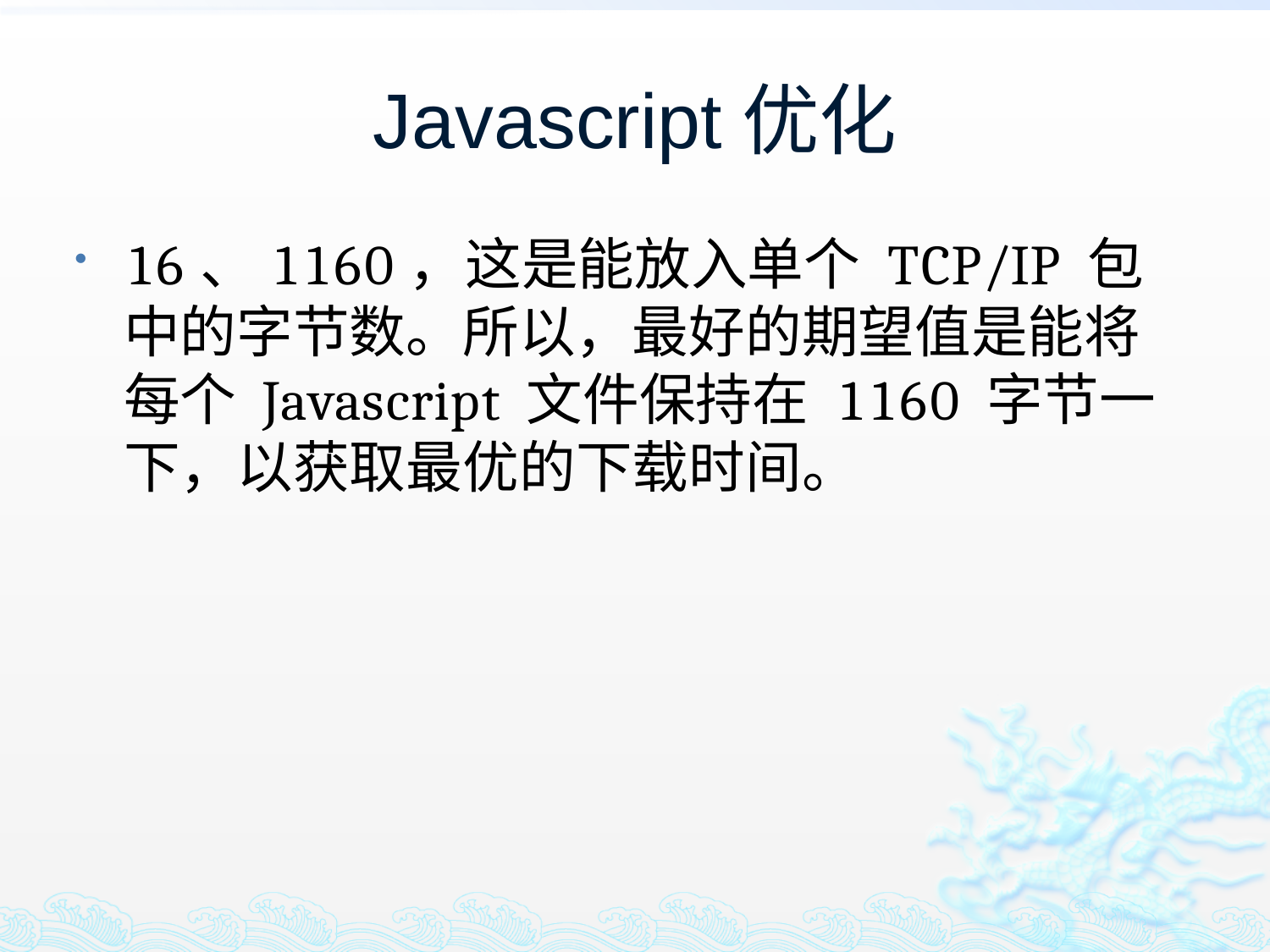

# Javascript优化
16、1160，这是能放入单个 TCP/IP 包中的字节数。所以，最好的期望值是能将每个 Javascript 文件保持在 1160 字节一下，以获取最优的下载时间。